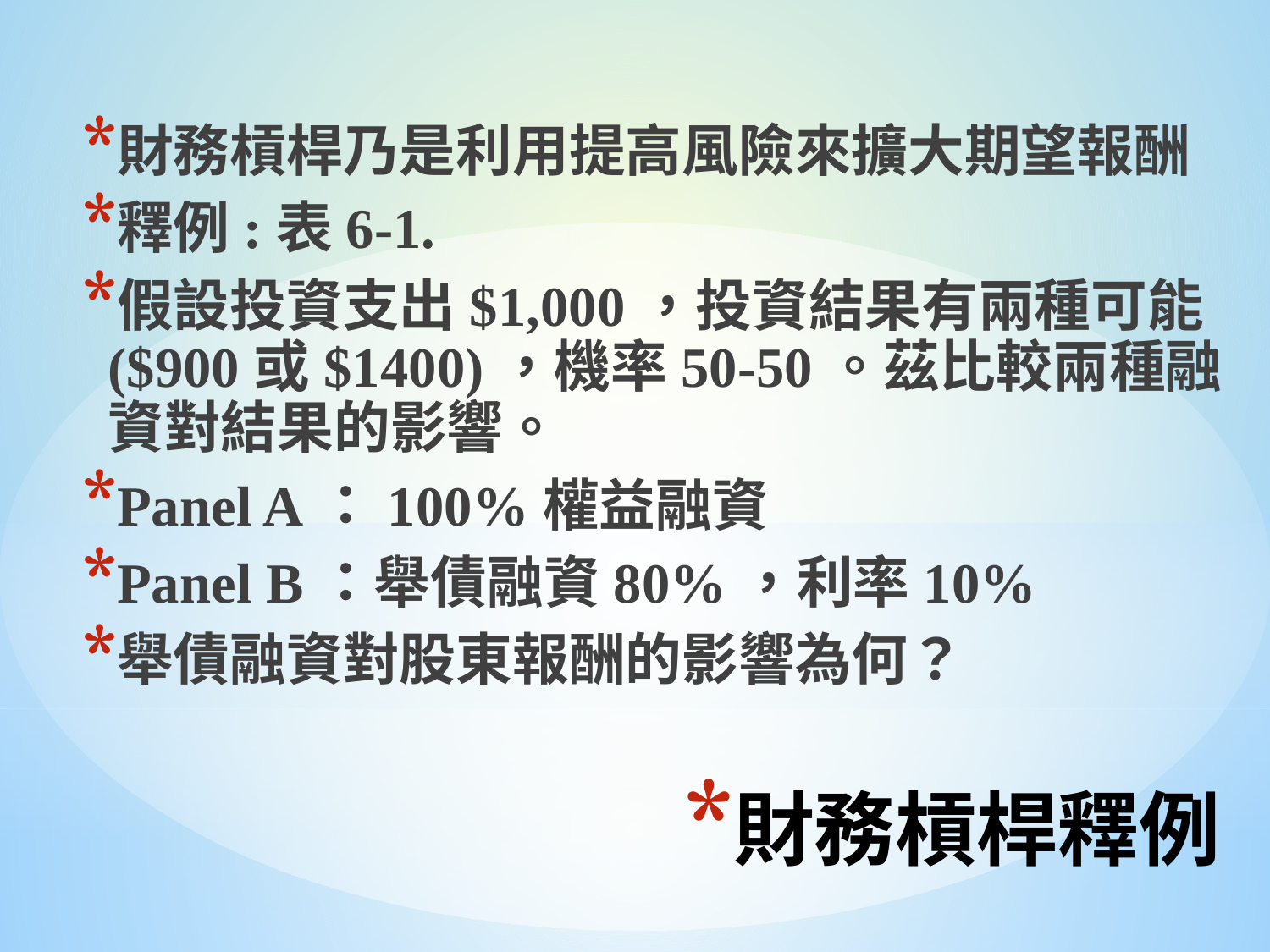

財務槓桿乃是利用提高風險來擴大期望報酬
釋例:表6-1.
假設投資支出$1,000，投資結果有兩種可能($900或$1400)，機率50-50。茲比較兩種融資對結果的影響。
Panel A：100%權益融資
Panel B：舉債融資80%，利率10%
舉債融資對股東報酬的影響為何？
# 財務槓桿釋例